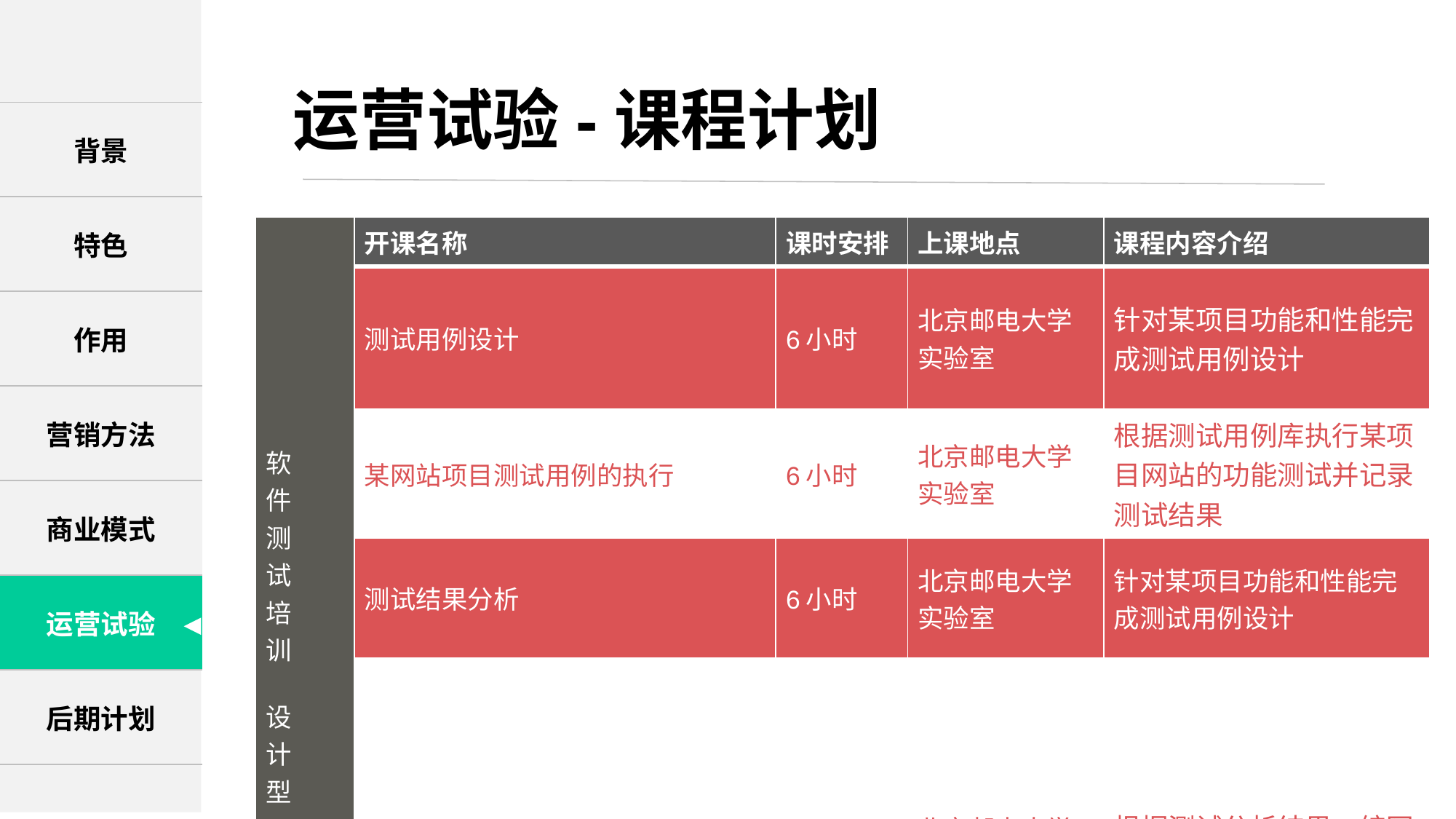

# 运营试验-课程计划
| 背景 |
| --- |
| 特色 |
| 作用 |
| 营销方法 |
| 商业模式 |
| 运营试验 |
| 后期计划 |

| 软 件 测 试 培 训 设 计 型 | 开课名称 | 课时安排 | 上课地点 | 课程内容介绍 |
| --- | --- | --- | --- | --- |
|  | 测试用例设计 | 6小时 | 北京邮电大学实验室 | 针对某项目功能和性能完成测试用例设计 |
|  | 某网站项目测试用例的执行 | 6小时 | 北京邮电大学实验室 | 根据测试用例库执行某项目网站的功能测试并记录测试结果 |
|  | 测试结果分析 | 6小时 | 北京邮电大学实验室 | 针对某项目功能和性能完成测试用例设计 |
|  | 编写测试报告 | 6小时 | 北京邮电大学实验室 | 根据测试分析结果，编写测试报告 |